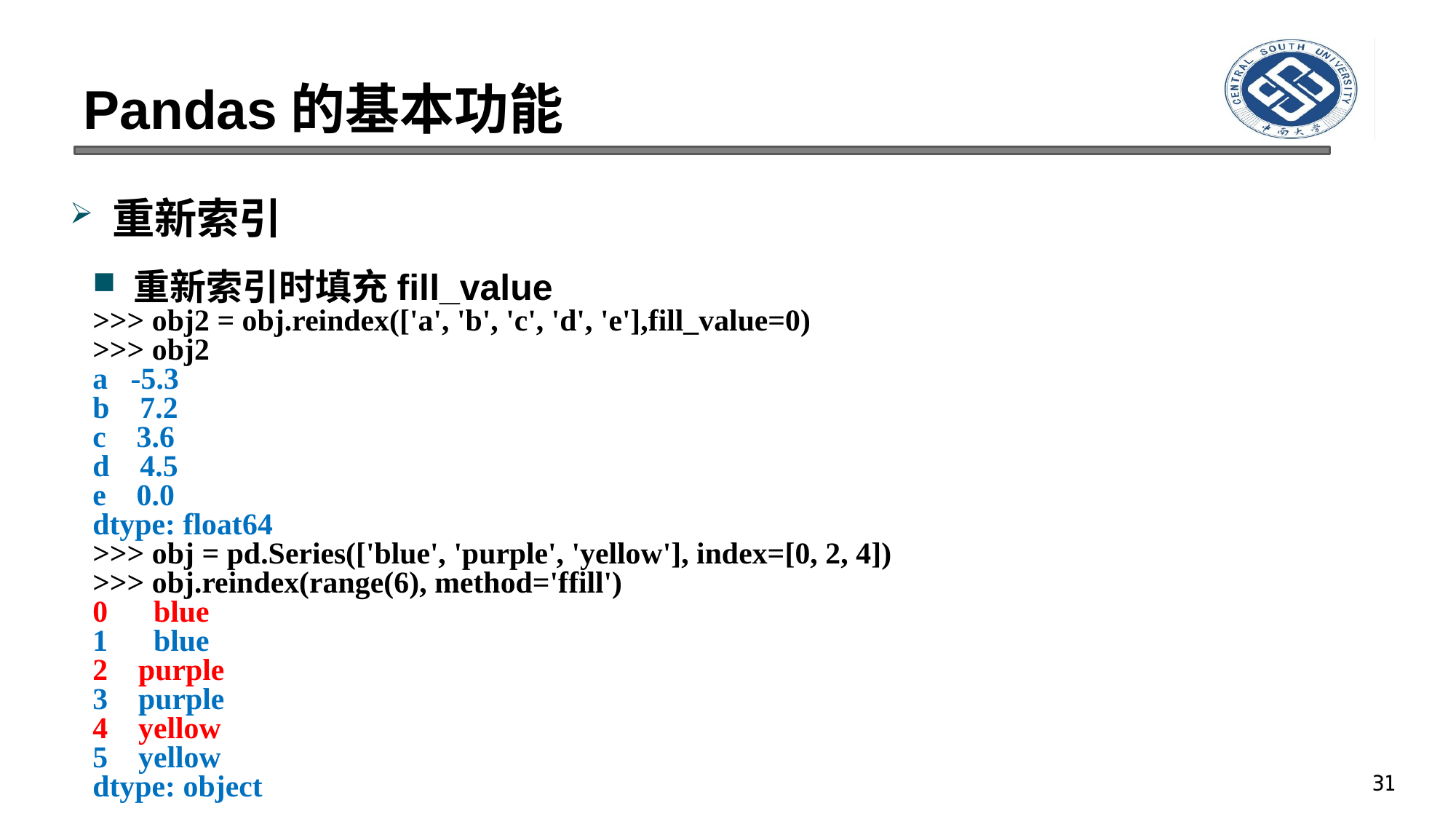

# Pandas的基本功能
重新索引
重新索引时填充fill_value
>>> obj2 = obj.reindex(['a', 'b', 'c', 'd', 'e'],fill_value=0)
>>> obj2
a   -5.3
b    7.2
c    3.6
d    4.5
e    0.0
dtype: float64
>>> obj = pd.Series(['blue', 'purple', 'yellow'], index=[0, 2, 4])
>>> obj.reindex(range(6), method='ffill')
0      blue
1      blue
2    purple
3    purple
4    yellow
5    yellow
dtype: object
31